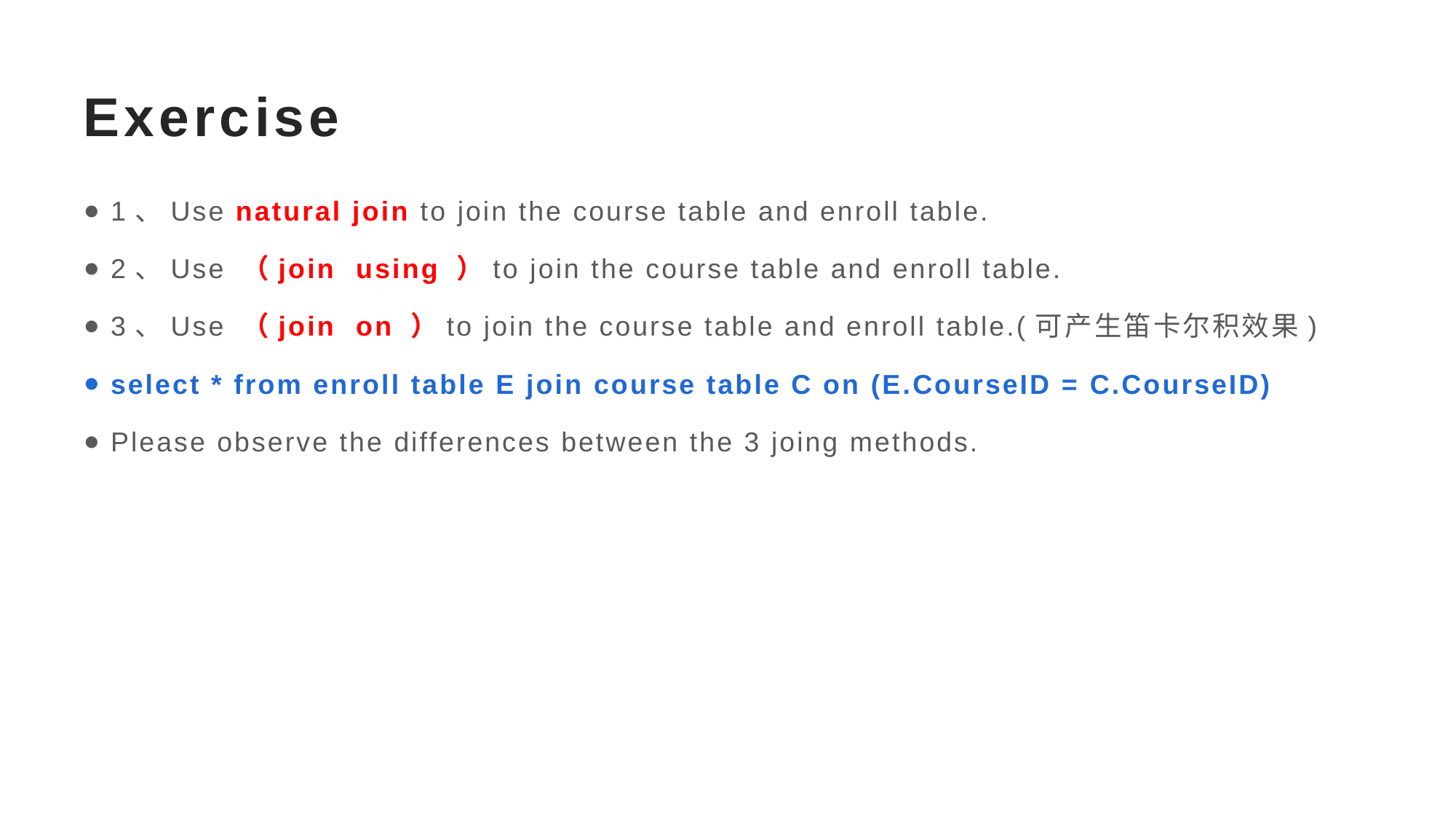

# Exercise
1、Use natural join to join the course table and enroll table.
2、Use （join  using ）to join the course table and enroll table.
3、Use （join  on ）to join the course table and enroll table.(可产生笛卡尔积效果)
select * from enroll table E join course table C on (E.CourseID = C.CourseID)
Please observe the differences between the 3 joing methods.